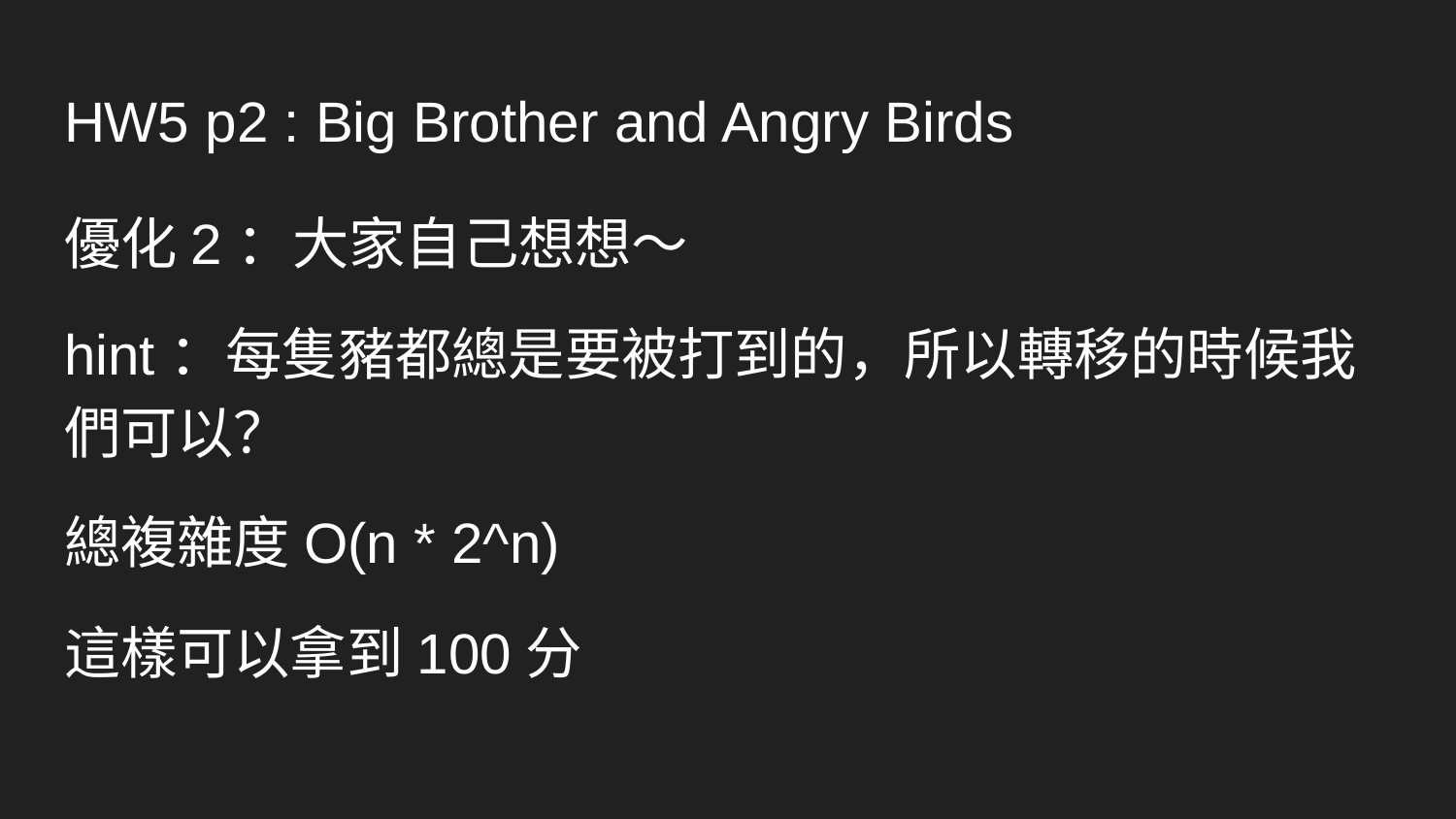

# HW5 p2 : Big Brother and Angry Birds
優化2：大家自己想想～
hint：每隻豬都總是要被打到的，所以轉移的時候我們可以？
總複雜度O(n * 2^n)
這樣可以拿到100分